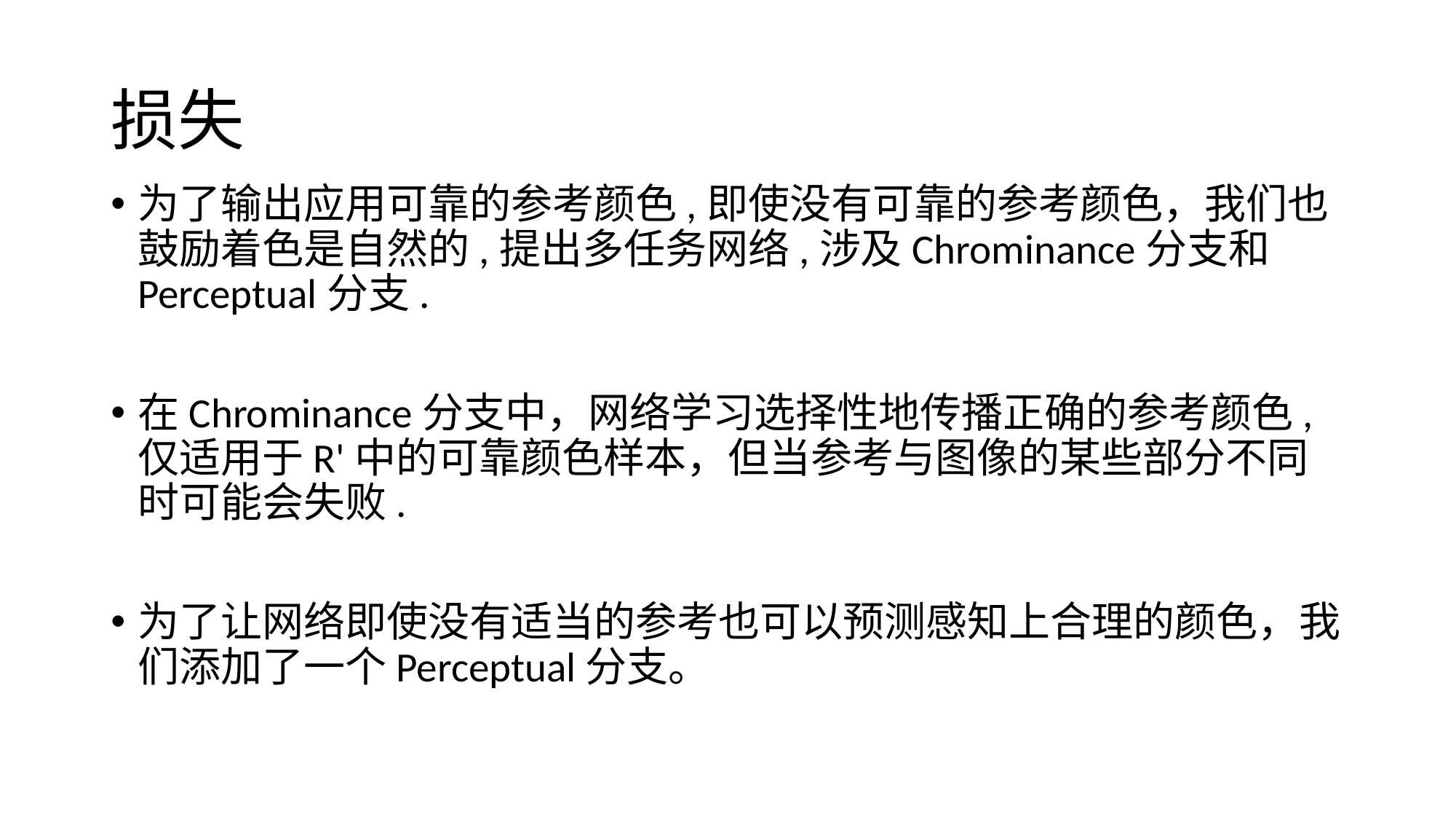

# 损失
为了输出应用可靠的参考颜色,即使没有可靠的参考颜色，我们也鼓励着色是自然的,提出多任务网络,涉及Chrominance分支和Perceptual分支.

在Chrominance分支中，网络学习选择性地传播正确的参考颜色,仅适用于R'中的可靠颜色样本，但当参考与图像的某些部分不同时可能会失败.

为了让网络即使没有适当的参考也可以预测感知上合理的颜色，我们添加了一个Perceptual分支。